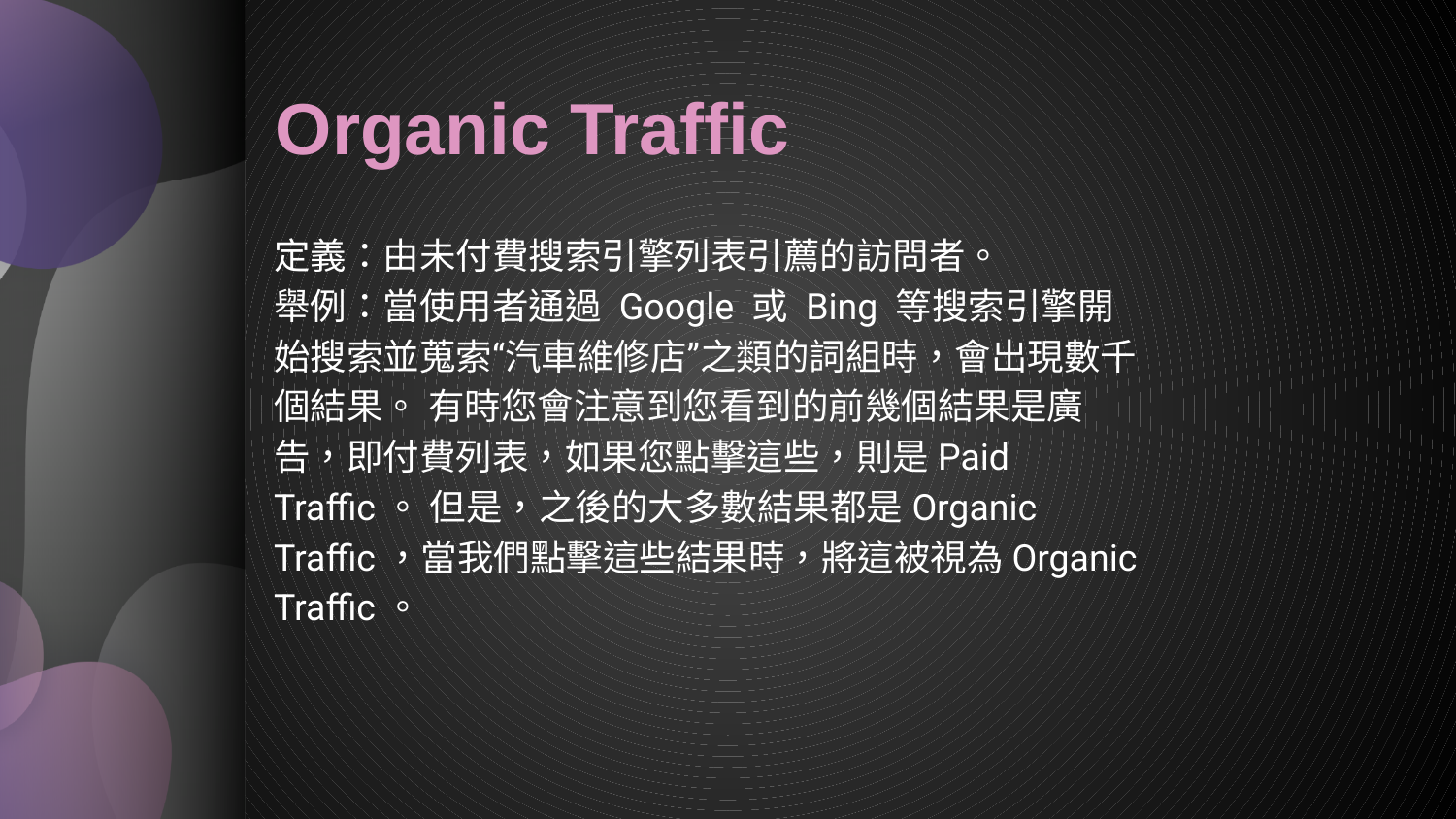

# Organic Traffic
定義：由未付費搜索引擎列表引薦的訪問者。
舉例：當使用者通過 Google 或 Bing 等搜索引擎開始搜索並蒐索“汽車維修店”之類的詞組時，會出現數千個結果。 有時您會注意到您看到的前幾個結果是廣告，即付費列表，如果您點擊這些，則是Paid Traffic。 但是，之後的大多數結果都是Organic Traffic，當我們點擊這些結果時，將這被視為Organic Traffic。